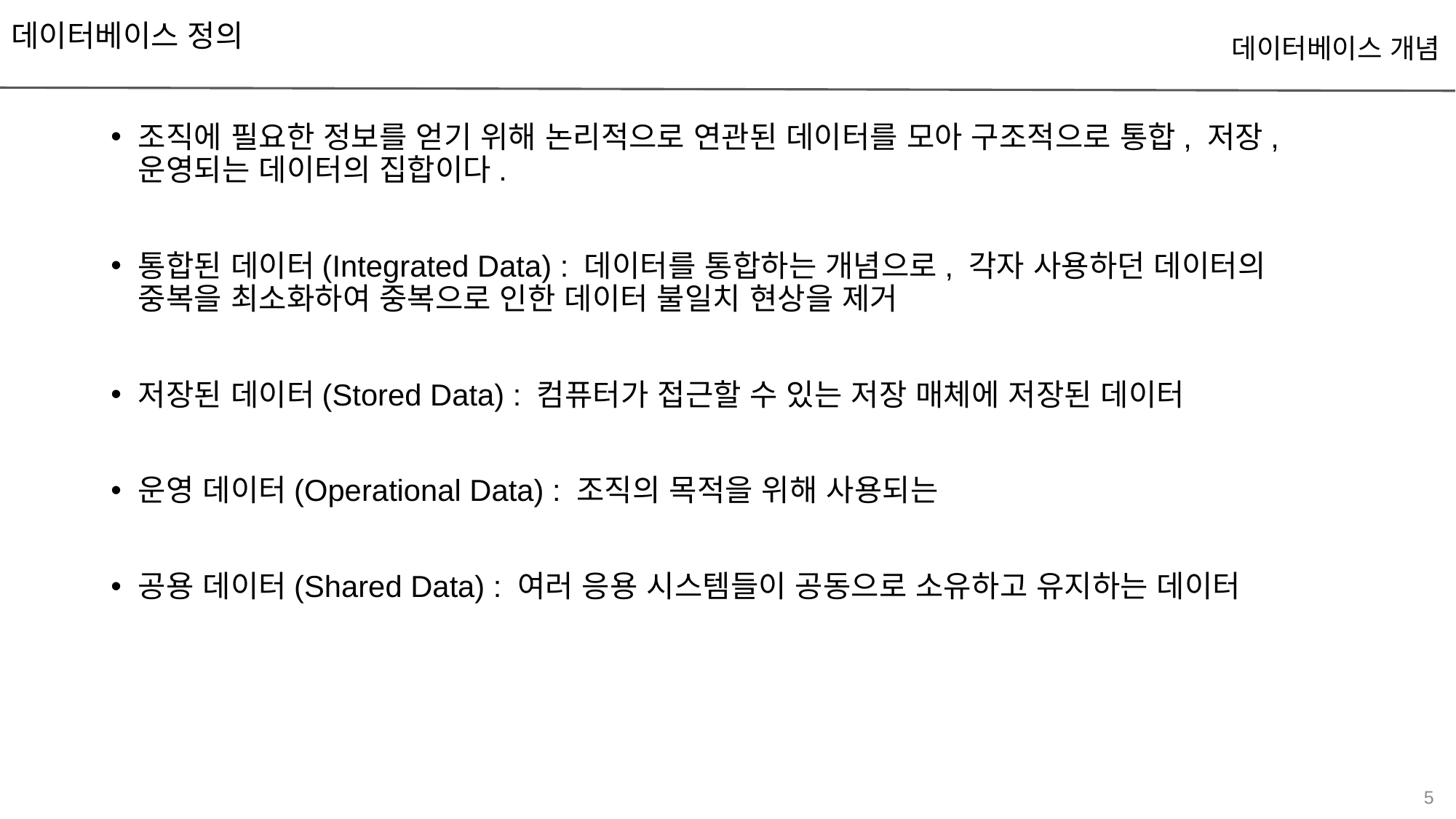

# 데이터베이스 정의
데이터베이스 개념
조직에 필요한 정보를 얻기 위해 논리적으로 연관된 데이터를 모아 구조적으로 통합, 저장, 운영되는 데이터의 집합이다.

통합된 데이터(Integrated Data) : 데이터를 통합하는 개념으로, 각자 사용하던 데이터의 중복을 최소화하여 중복으로 인한 데이터 불일치 현상을 제거

저장된 데이터(Stored Data) : 컴퓨터가 접근할 수 있는 저장 매체에 저장된 데이터

운영 데이터(Operational Data) : 조직의 목적을 위해 사용되는

공용 데이터(Shared Data) : 여러 응용 시스템들이 공동으로 소유하고 유지하는 데이터
5